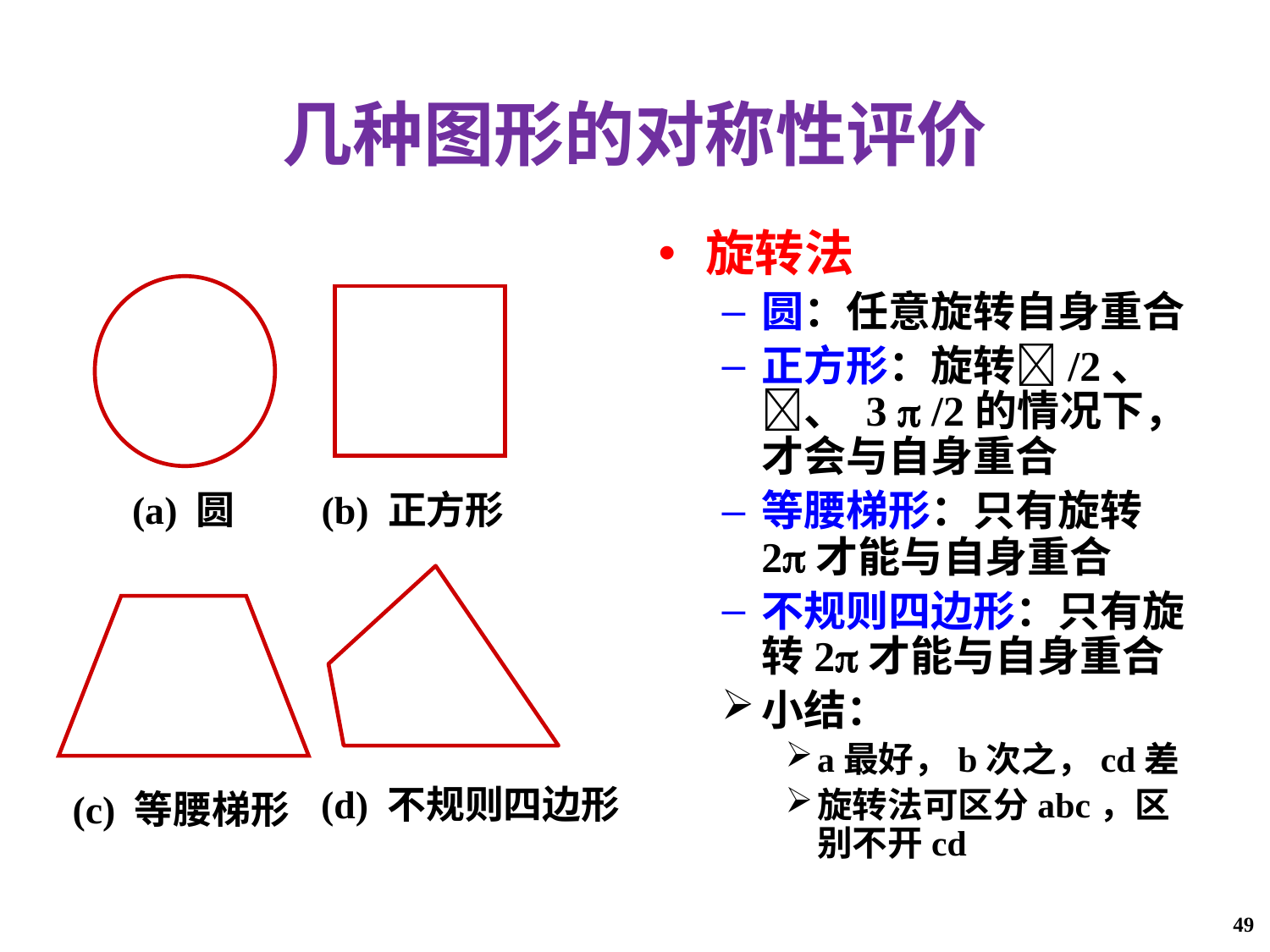

# 几种图形的对称性评价
旋转法
圆：任意旋转自身重合
正方形：旋转π/2、 π、 3 π /2的情况下，才会与自身重合
等腰梯形：只有旋转2π才能与自身重合
不规则四边形：只有旋转2π才能与自身重合
小结：
a最好，b次之，cd差
旋转法可区分abc，区别不开cd

(a) 圆
(b) 正方形

(d) 不规则四边形
(c) 等腰梯形
49